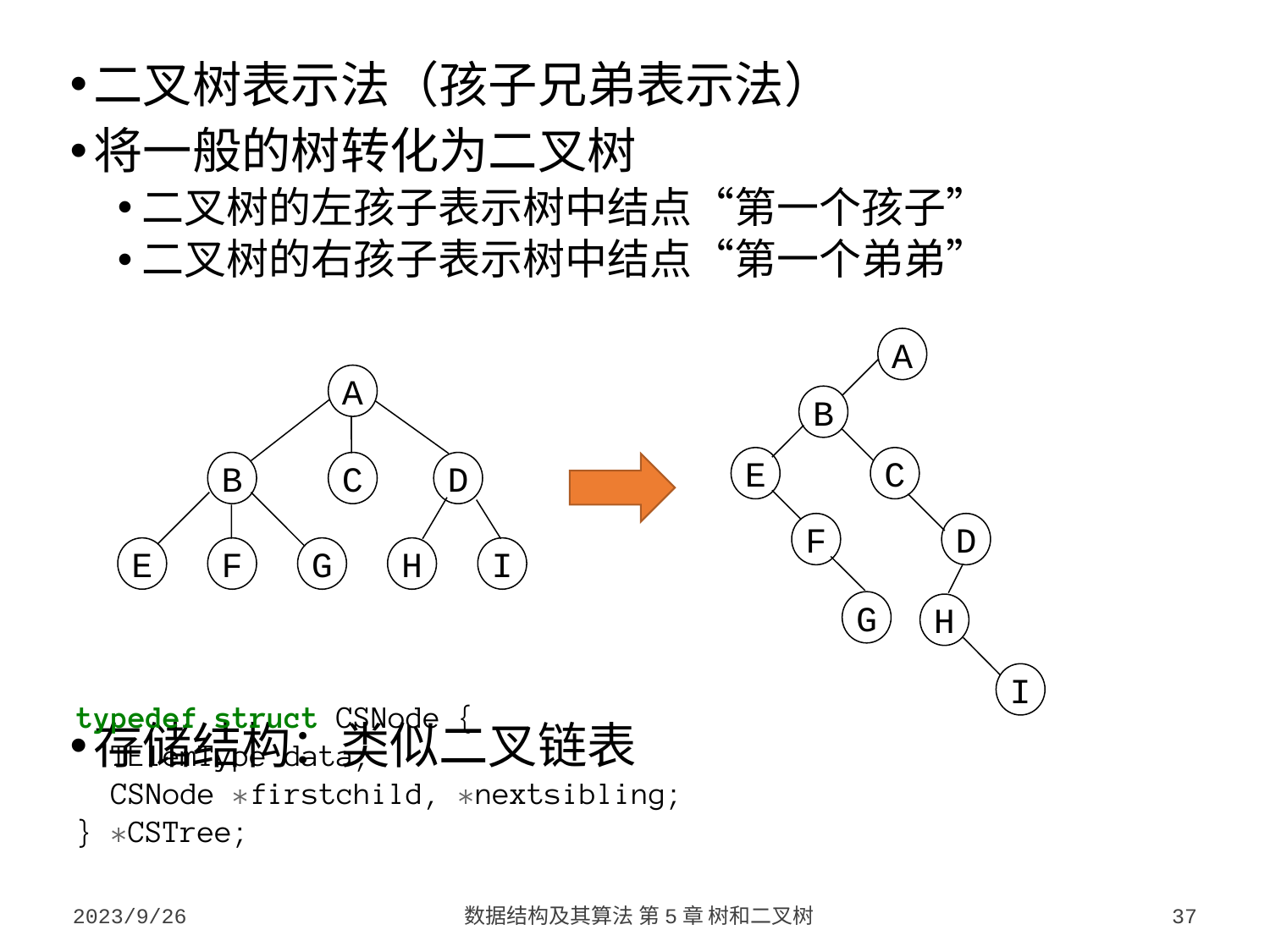

二叉树表示法（孩子兄弟表示法）
将一般的树转化为二叉树
二叉树的左孩子表示树中结点“第一个孩子”
二叉树的右孩子表示树中结点“第一个弟弟”

存储结构：类似二叉链表
A

B

E
C

F
D

G
H

I
A

B
C
D

E
F
G
H
I

typedef struct CSNode {
  TElemType data;
  CSNode *firstchild, *nextsibling;
} *CSTree;
2023/9/26
数据结构及其算法 第5章 树和二叉树
37